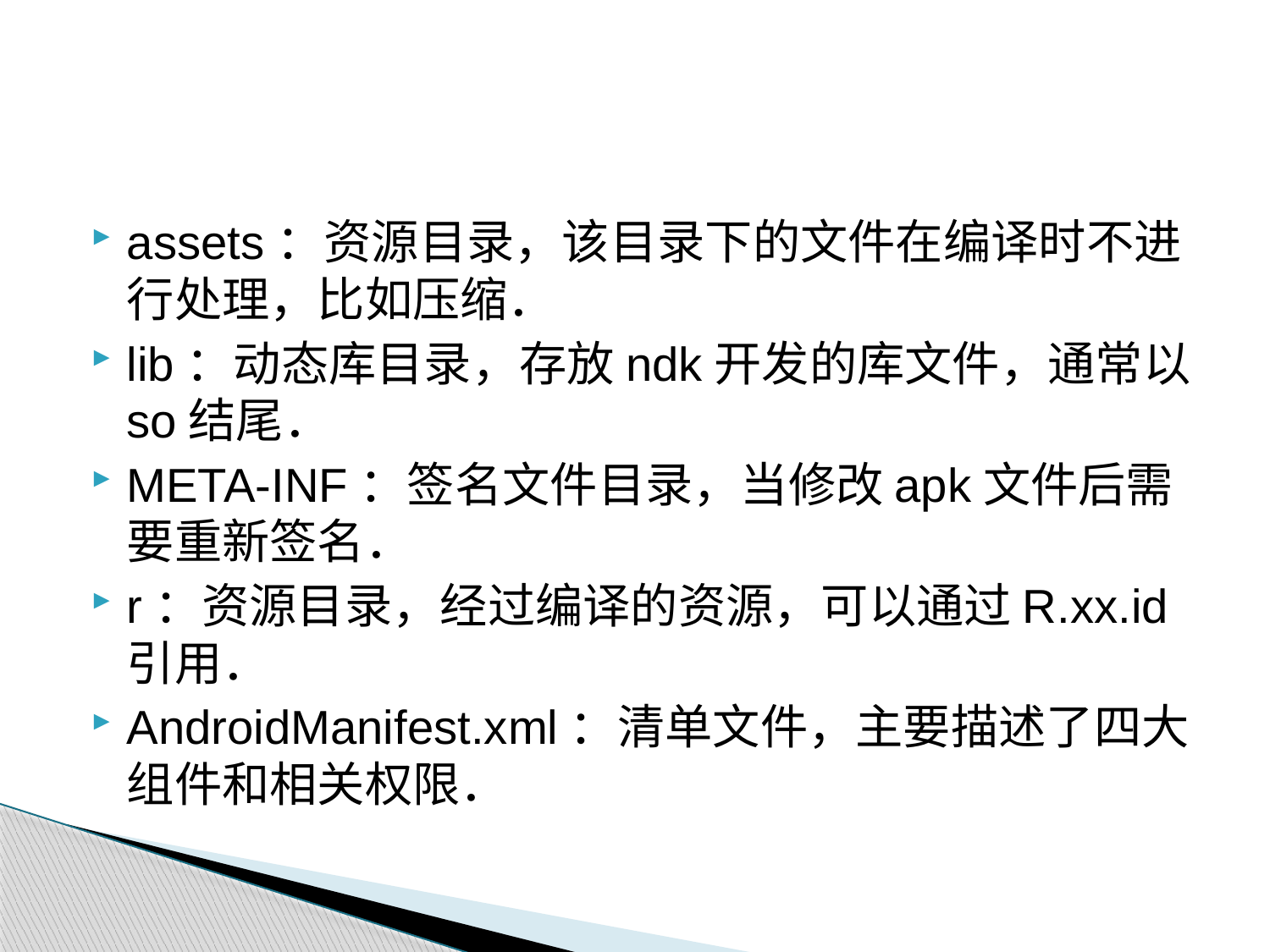

#
assets：资源目录，该目录下的文件在编译时不进行处理，比如压缩．
lib：动态库目录，存放ndk开发的库文件，通常以so结尾．
META-INF：签名文件目录，当修改apk文件后需要重新签名．
r：资源目录，经过编译的资源，可以通过R.xx.id引用．
AndroidManifest.xml：清单文件，主要描述了四大组件和相关权限．